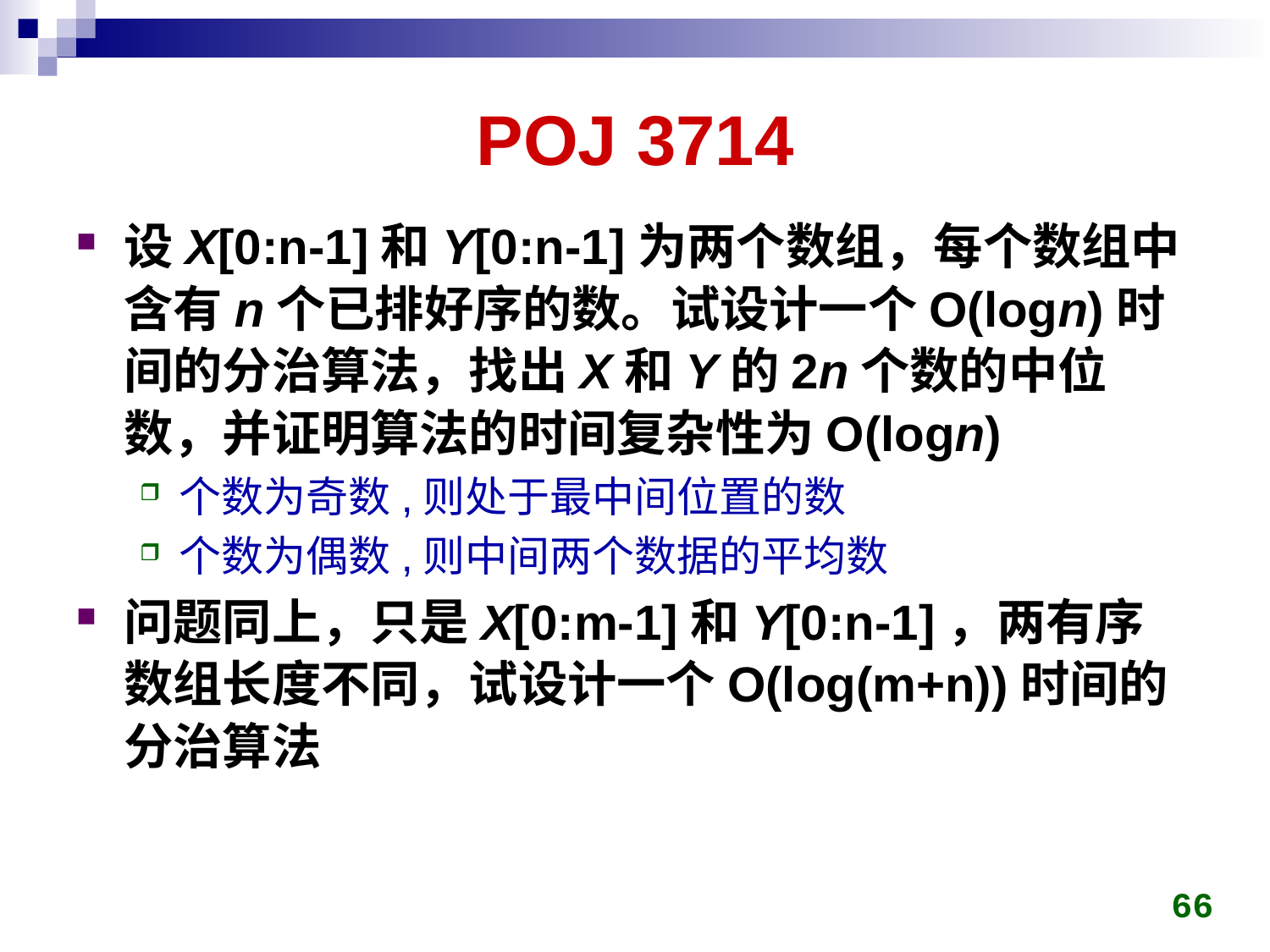

# POJ 3714
设X[0:n-1]和Y[0:n-1]为两个数组，每个数组中含有n个已排好序的数。试设计一个O(logn)时间的分治算法，找出X和Y的2n个数的中位数，并证明算法的时间复杂性为O(logn)
个数为奇数,则处于最中间位置的数
个数为偶数,则中间两个数据的平均数
问题同上，只是X[0:m-1]和Y[0:n-1]，两有序数组长度不同，试设计一个O(log(m+n))时间的分治算法
66